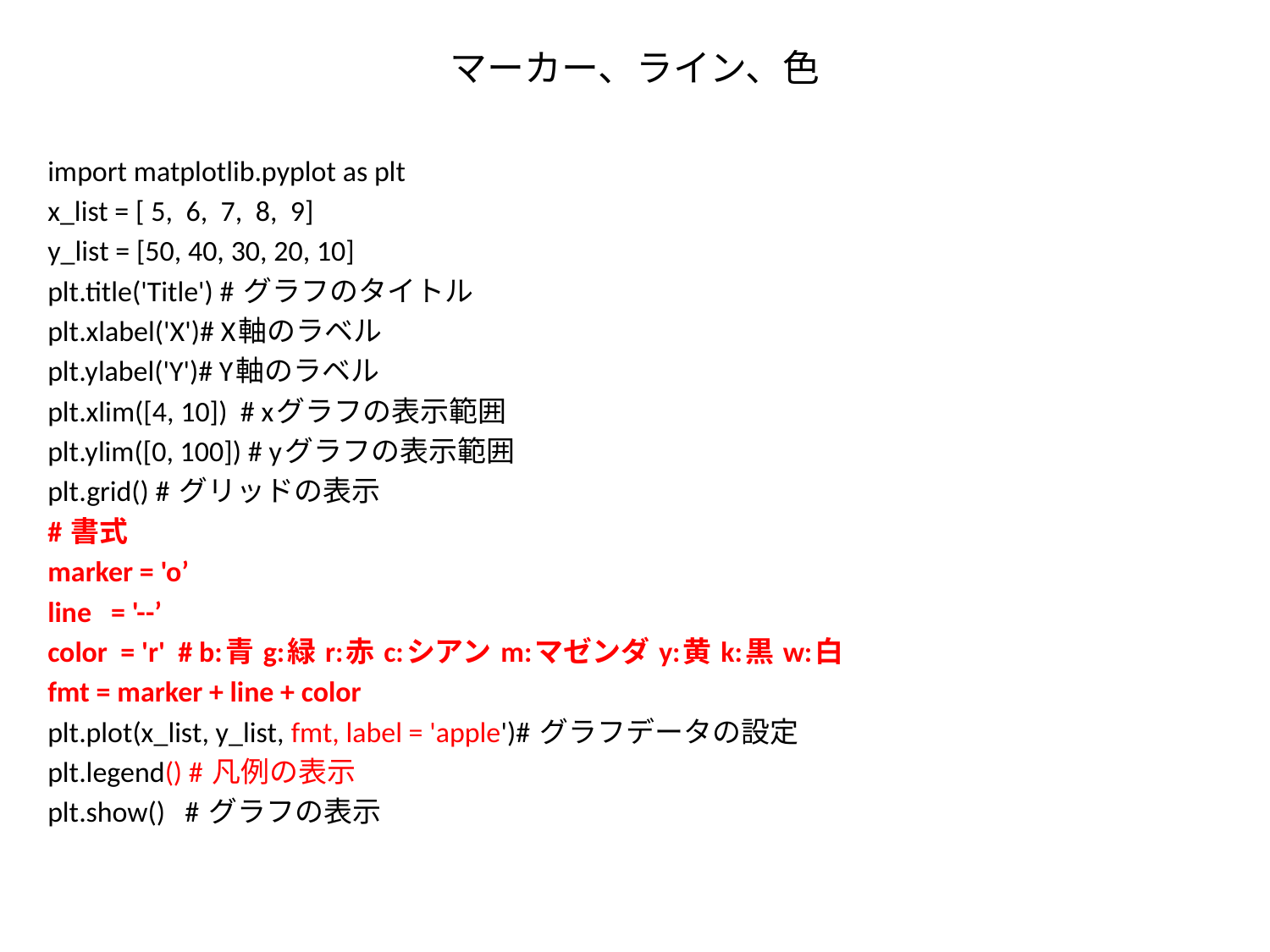

# マーカー、ライン、色
import matplotlib.pyplot as plt
x_list = [ 5,  6,  7,  8,  9]
y_list = [50, 40, 30, 20, 10]
plt.title('Title') # グラフのタイトル
plt.xlabel('X')# X軸のラベル
plt.ylabel('Y')# Y軸のラベル
plt.xlim([4, 10])  # xグラフの表示範囲
plt.ylim([0, 100]) # yグラフの表示範囲
plt.grid() # グリッドの表示
# 書式
marker = 'o’
line   = '--’
color  = 'r'  # b:青 g:緑 r:赤 c:シアン m:マゼンダ y:黄 k:黒 w:白
fmt = marker + line + color
plt.plot(x_list, y_list, fmt, label = 'apple')# グラフデータの設定
plt.legend() # 凡例の表示
plt.show()   # グラフの表示